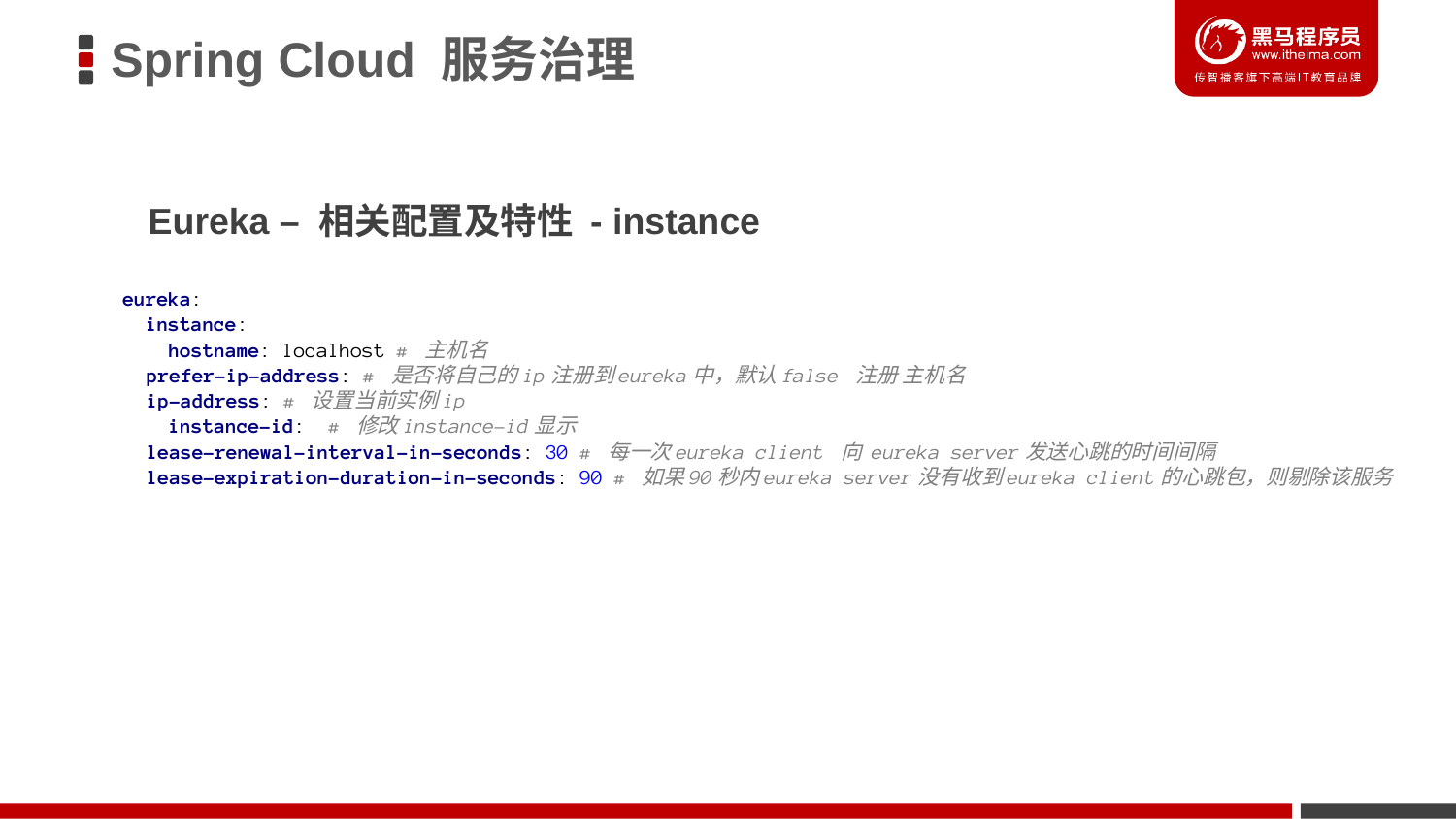

Spring Cloud 服务治理

Eureka – 相关配置及特性 - instance
eureka:
  instance:
    hostname: localhost # 主机名
    prefer-ip-address: # 是否将自己的ip注册到eureka中，默认false 注册 主机名
    ip-address: # 设置当前实例ip
    instance-id:  # 修改instance-id显示
    lease-renewal-interval-in-seconds: 30 # 每一次eureka client 向 eureka server发送心跳的时间间隔
    lease-expiration-duration-in-seconds: 90 # 如果90秒内eureka server没有收到eureka client的心跳包，则剔除该服务